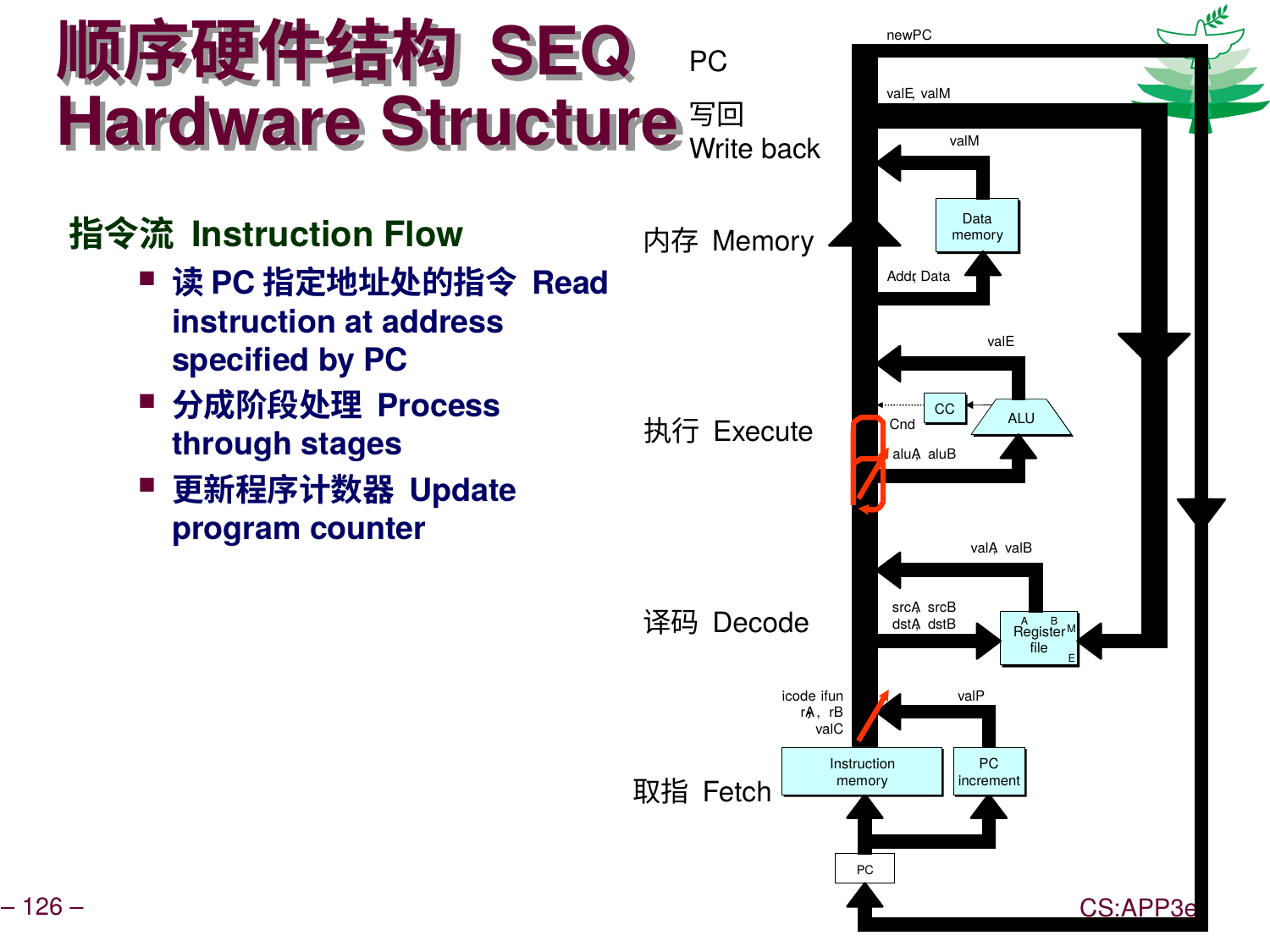

newPC

# 顺序硬件结构 SEQ Hardware Structure
PC

valE
,
valM
写回
Write back

valM

指令流 Instruction Flow
读PC指定地址处的指令 Read instruction at address specified by PC
分成阶段处理 Process through stages
更新程序计数器 Update program counter
Data
Data

内存 Memory
memory
memory

Addr
, Data

valE

CC

CC

ALU

ALU
执行 Execute
Cnd

aluA
,
aluB

valA
,
valB

srcA
,
srcB
译码 Decode

A
A
B
B
dstA
,
dstB

M
M
Register
Register

Register
Register

file
file
file
file

E
E

icode
,
ifun
valP

rA
,
rB

valC

Instruction
PC
Instruction
PC

memory
increment
取指 Fetch
memory
increment

PC